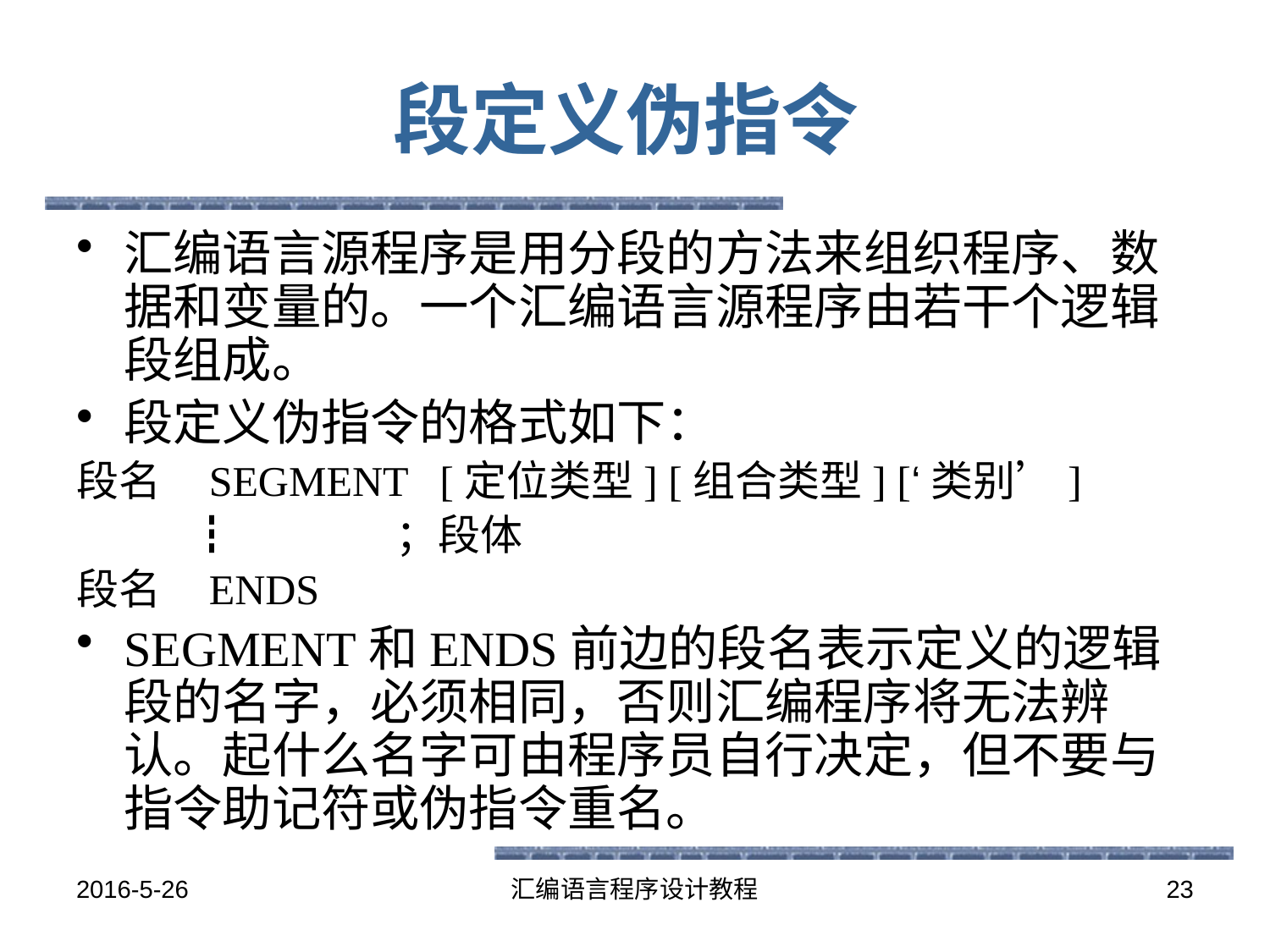

# 段定义伪指令
汇编语言源程序是用分段的方法来组织程序、数据和变量的。一个汇编语言源程序由若干个逻辑段组成。
段定义伪指令的格式如下：
段名    SEGMENT   [定位类型] [组合类型] [‘类别’]
            ┇                ；段体
段名    ENDS
SEGMENT和ENDS前边的段名表示定义的逻辑段的名字，必须相同，否则汇编程序将无法辨认。起什么名字可由程序员自行决定，但不要与指令助记符或伪指令重名。
2016-5-26
汇编语言程序设计教程
23